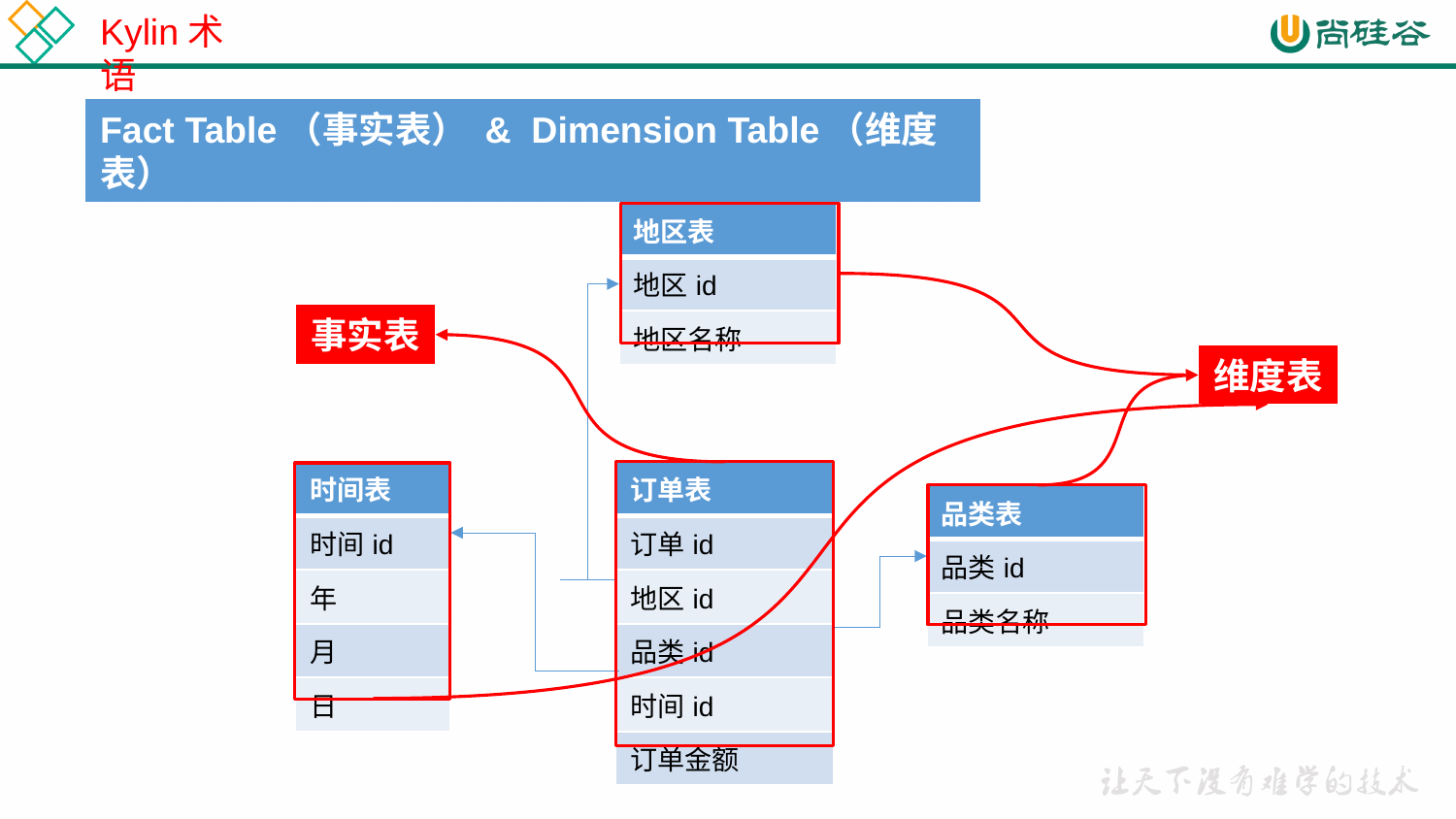

Kylin术语
Fact Table（事实表） &  Dimension Table（维度表）
| 地区表 |
| --- |
| 地区id |
| 地区名称 |

事实表
维度表

| 时间表 |
| --- |
| 时间id |
| 年 |
| 月 |
| 日 |
| 订单表 |
| --- |
| 订单id |
| 地区id |
| 品类id |
| 时间id |
| 订单金额 |

| 品类表 |
| --- |
| 品类id |
| 品类名称 |